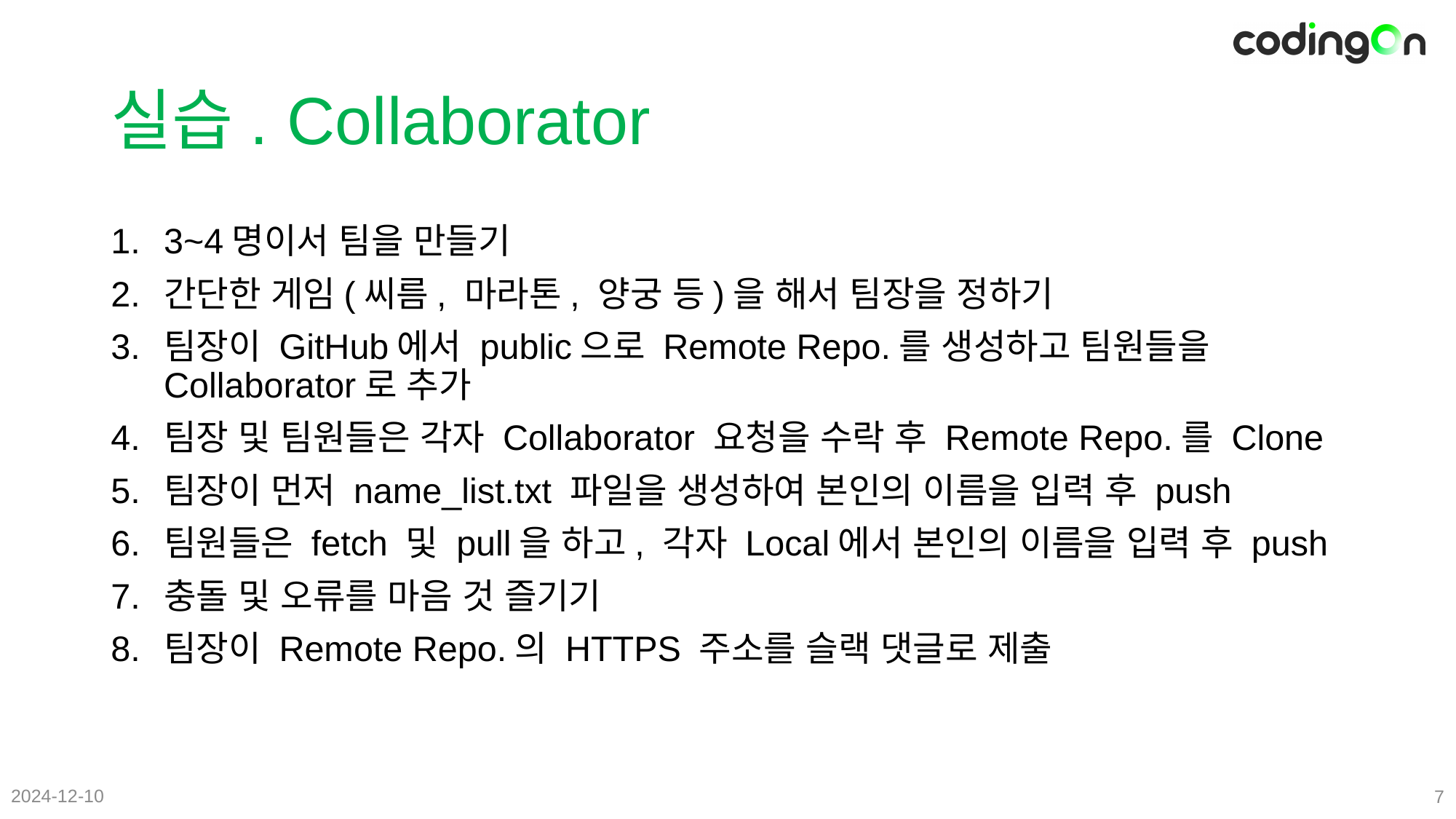

# 실습. Collaborator
3~4명이서 팀을 만들기
간단한 게임(씨름, 마라톤, 양궁 등)을 해서 팀장을 정하기
팀장이 GitHub에서 public으로 Remote Repo.를 생성하고 팀원들을 Collaborator로 추가
팀장 및 팀원들은 각자 Collaborator 요청을 수락 후 Remote Repo.를 Clone
팀장이 먼저 name_list.txt 파일을 생성하여 본인의 이름을 입력 후 push
팀원들은 fetch 및 pull을 하고, 각자 Local에서 본인의 이름을 입력 후 push
충돌 및 오류를 마음 것 즐기기
팀장이 Remote Repo.의 HTTPS 주소를 슬랙 댓글로 제출
2024-12-10
7